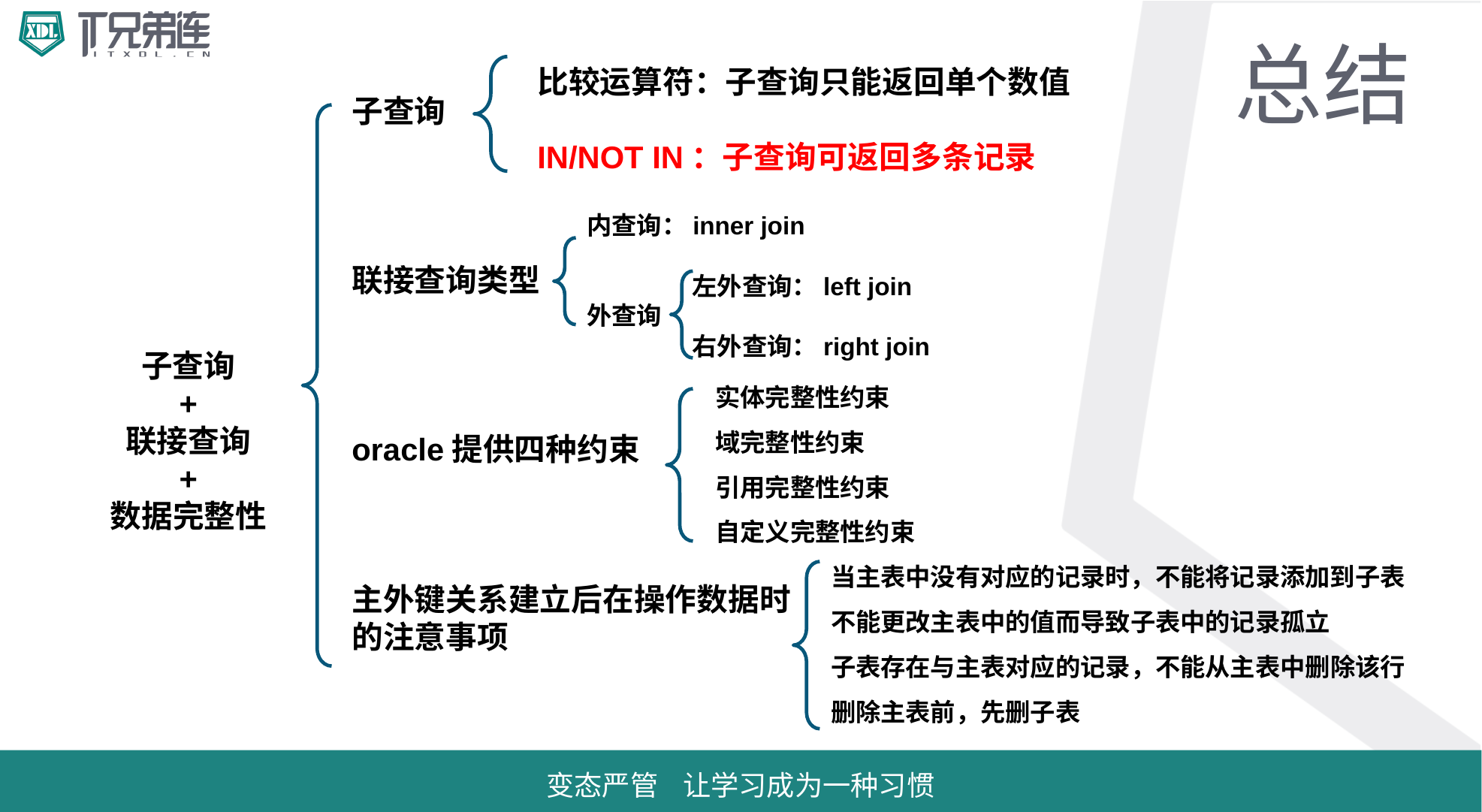

# 总结
比较运算符：子查询只能返回单个数值

IN/NOT IN：子查询可返回多条记录

子查询

联接查询类型

oracle提供四种约束

主外键关系建立后在操作数据时
的注意事项

内查询：inner join

外查询

左外查询：left join

右外查询：right join

子查询
+
联接查询
+
数据完整性
实体完整性约束
域完整性约束
引用完整性约束
自定义完整性约束

当主表中没有对应的记录时，不能将记录添加到子表
不能更改主表中的值而导致子表中的记录孤立
子表存在与主表对应的记录，不能从主表中删除该行
删除主表前，先删子表